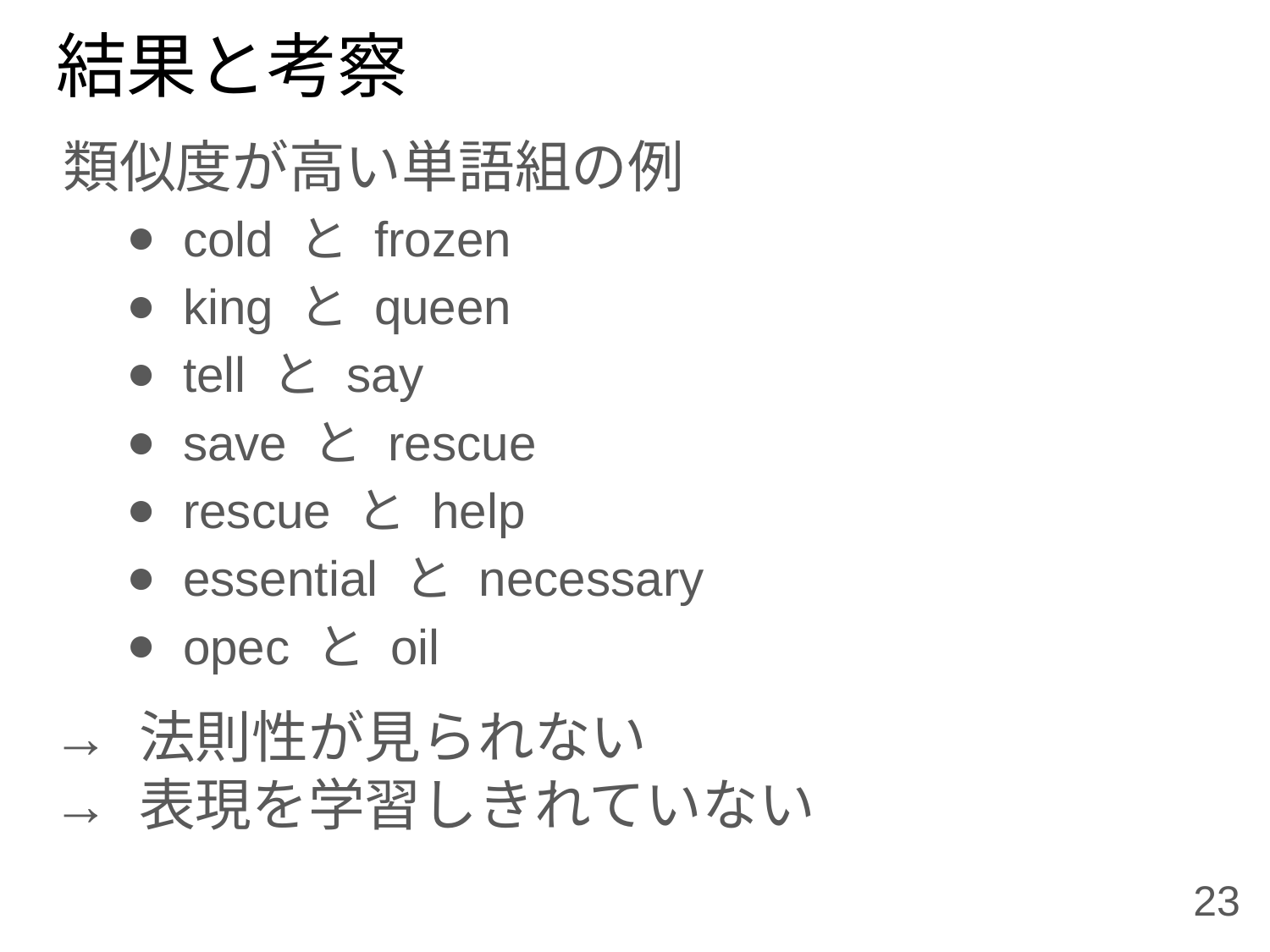

# 結果と考察
類似度が高い単語組の例
cold と frozen
king と queen
tell と say
save と rescue
rescue と help
essential と necessary
opec と oil

→ 法則性が見られない
→ 表現を学習しきれていない
23